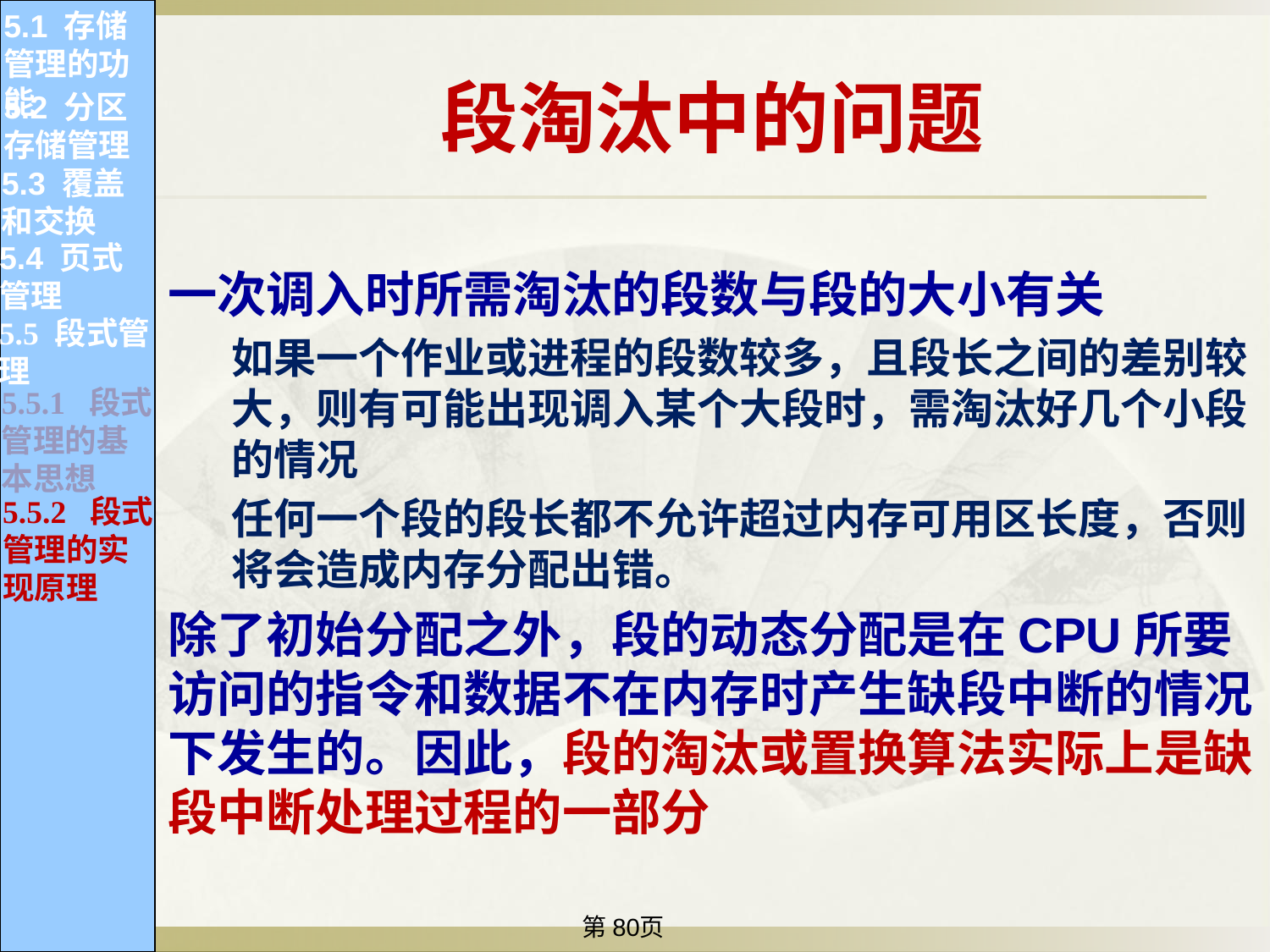

5.1 存储管理的功能
段淘汰中的问题
5.2 分区存储管理
5.3 覆盖和交换
一次调入时所需淘汰的段数与段的大小有关
如果一个作业或进程的段数较多，且段长之间的差别较大，则有可能出现调入某个大段时，需淘汰好几个小段的情况
任何一个段的段长都不允许超过内存可用区长度，否则将会造成内存分配出错。
除了初始分配之外，段的动态分配是在CPU所要访问的指令和数据不在内存时产生缺段中断的情况下发生的。因此，段的淘汰或置换算法实际上是缺段中断处理过程的一部分
5.4 页式管理
5.5 段式管理
5.5.1  段式管理的基本思想
5.5.2  段式管理的实现原理